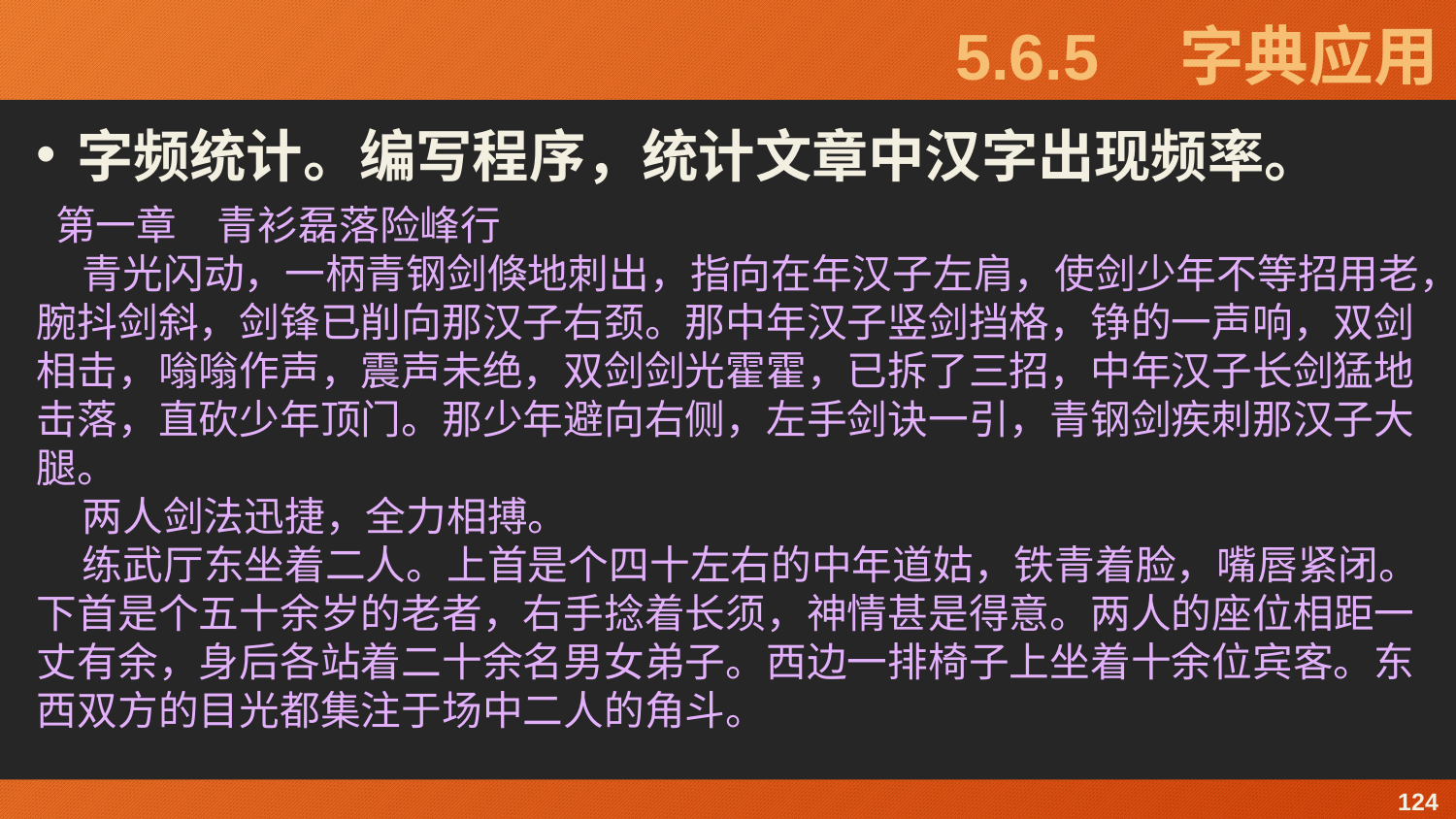

# 5.6.5　字典应用
字频统计。编写程序，统计文章中汉字出现频率。
 第一章　青衫磊落险峰行
    青光闪动，一柄青钢剑倏地刺出，指向在年汉子左肩，使剑少年不等招用老，腕抖剑斜，剑锋已削向那汉子右颈。那中年汉子竖剑挡格，铮的一声响，双剑相击，嗡嗡作声，震声未绝，双剑剑光霍霍，已拆了三招，中年汉子长剑猛地击落，直砍少年顶门。那少年避向右侧，左手剑诀一引，青钢剑疾刺那汉子大腿。
    两人剑法迅捷，全力相搏。
    练武厅东坐着二人。上首是个四十左右的中年道姑，铁青着脸，嘴唇紧闭。下首是个五十余岁的老者，右手捻着长须，神情甚是得意。两人的座位相距一丈有余，身后各站着二十余名男女弟子。西边一排椅子上坐着十余位宾客。东西双方的目光都集注于场中二人的角斗。
124